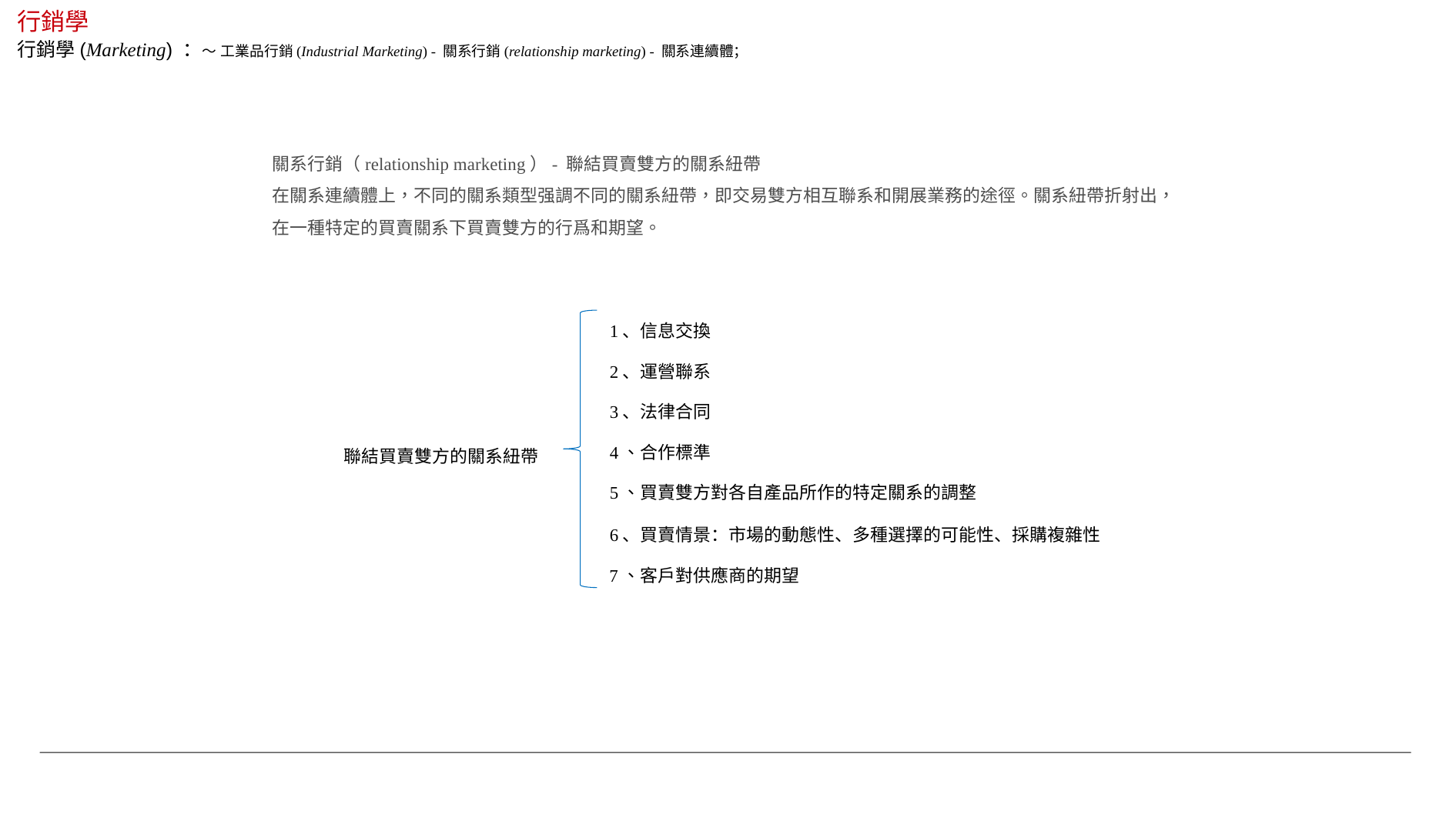

行銷學
行銷學(Marketing) ：～ 工業品行銷(Industrial Marketing) - 關系行銷(relationship marketing) - 關系連續體；
關系行銷（relationship marketing）- 聯結買賣雙方的關系紐帶
在關系連續體上，不同的關系類型强調不同的關系紐帶，即交易雙方相互聯系和開展業務的途徑。關系紐帶折射出，在一種特定的買賣關系下買賣雙方的行爲和期望。
1、信息交換

2、運營聯系
3、法律合同
4、合作標準
聯結買賣雙方的關系紐帶
5、買賣雙方對各自產品所作的特定關系的調整
6、買賣情景：市場的動態性、多種選擇的可能性、採購複雜性
7、客戶對供應商的期望